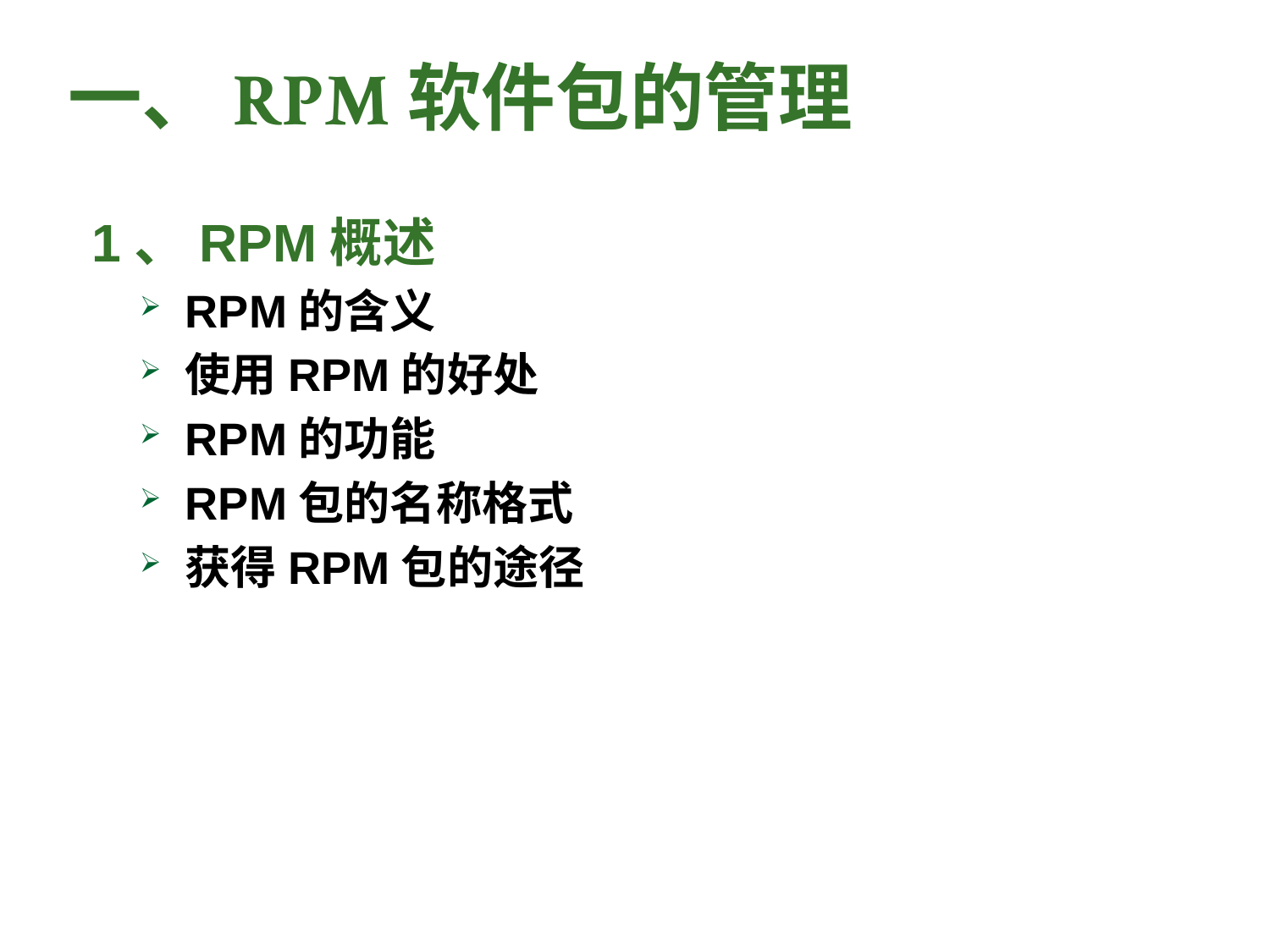

# 一、RPM软件包的管理
1、RPM概述
RPM的含义
使用RPM的好处
RPM的功能
RPM包的名称格式
获得RPM包的途径